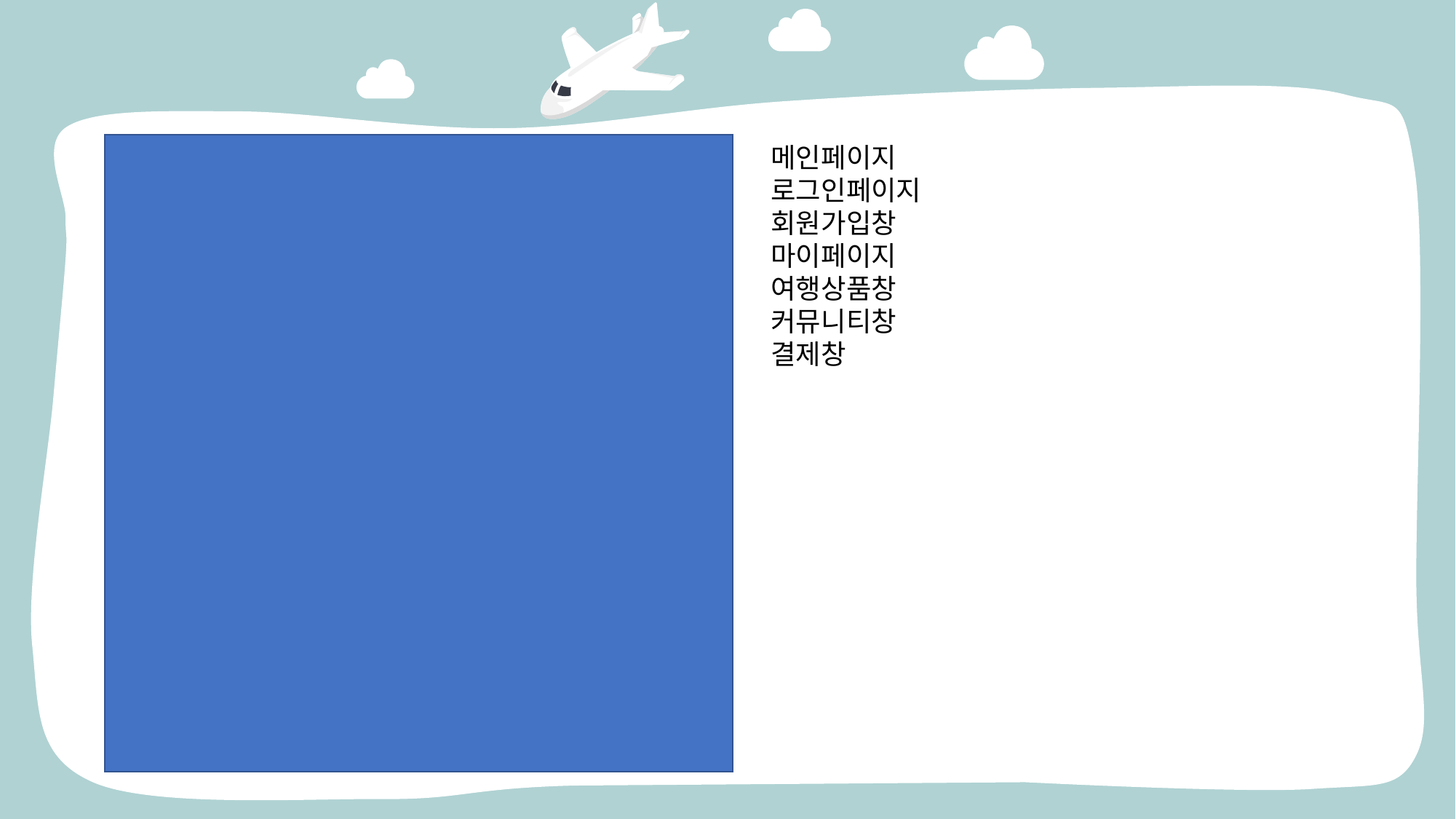

1

메인페이지
로그인페이지
회원가입창
마이페이지
여행상품창
커뮤니티창
결제창